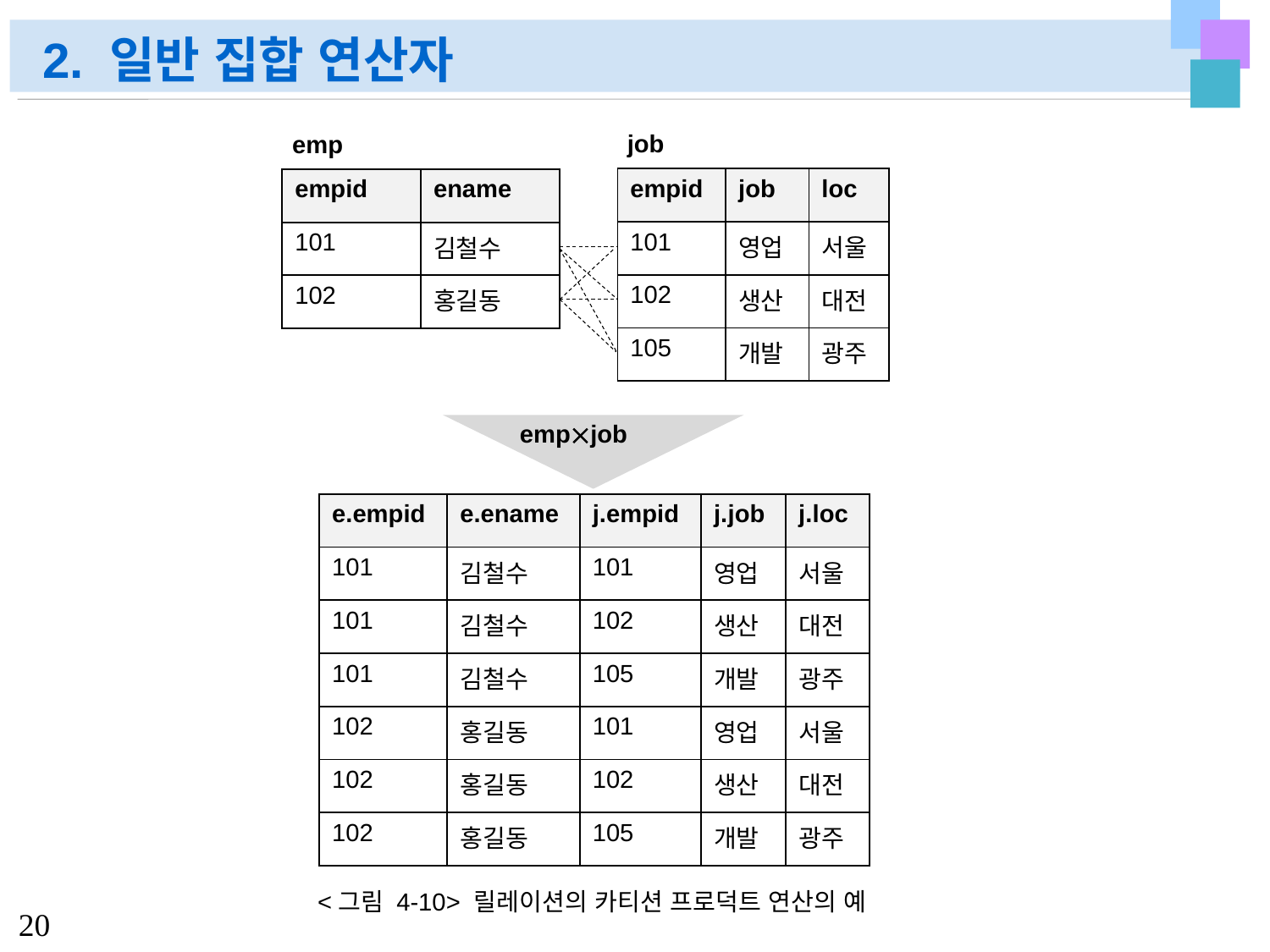

# 2. 일반 집합 연산자
job
emp
| empid | job | loc |
| --- | --- | --- |
| 101 | 영업 | 서울 |
| 102 | 생산 | 대전 |
| 105 | 개발 | 광주 |
| empid | ename |
| --- | --- |
| 101 | 김철수 |
| 102 | 홍길동 |
emp×job

| e.empid | e.ename | j.empid | j.job | j.loc |
| --- | --- | --- | --- | --- |
| 101 | 김철수 | 101 | 영업 | 서울 |
| 101 | 김철수 | 102 | 생산 | 대전 |
| 101 | 김철수 | 105 | 개발 | 광주 |
| 102 | 홍길동 | 101 | 영업 | 서울 |
| 102 | 홍길동 | 102 | 생산 | 대전 |
| 102 | 홍길동 | 105 | 개발 | 광주 |
<그림 4-10> 릴레이션의 카티션 프로덕트 연산의 예